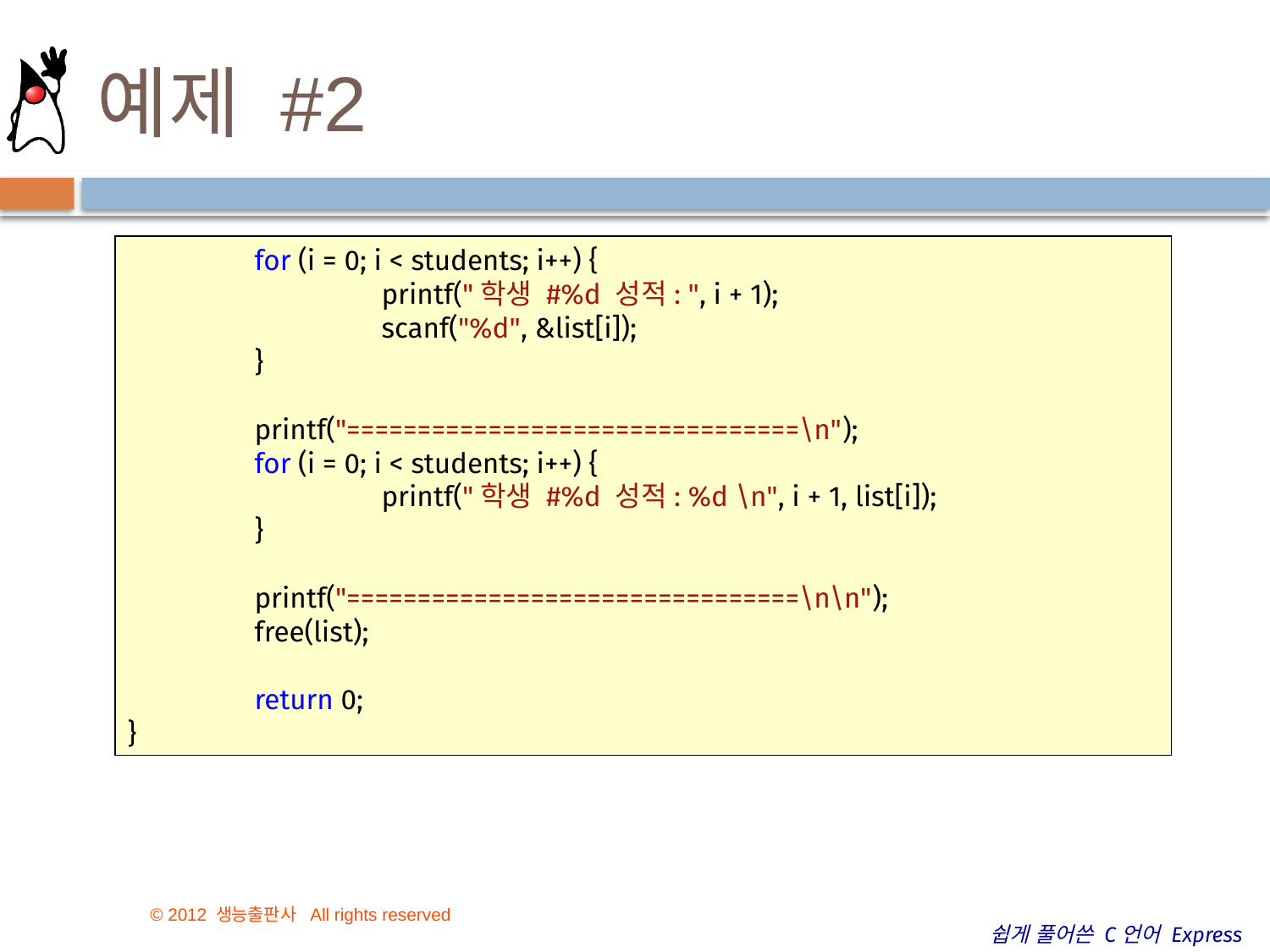

# 예제 #2
	for (i = 0; i < students; i++) {
		printf("학생 #%d 성적: ", i + 1);
		scanf("%d", &list[i]);
	}

	printf("================================\n");
	for (i = 0; i < students; i++) {
		printf("학생 #%d 성적: %d \n", i + 1, list[i]);
	}

	printf("================================\n\n");
	free(list);

	return 0;
}